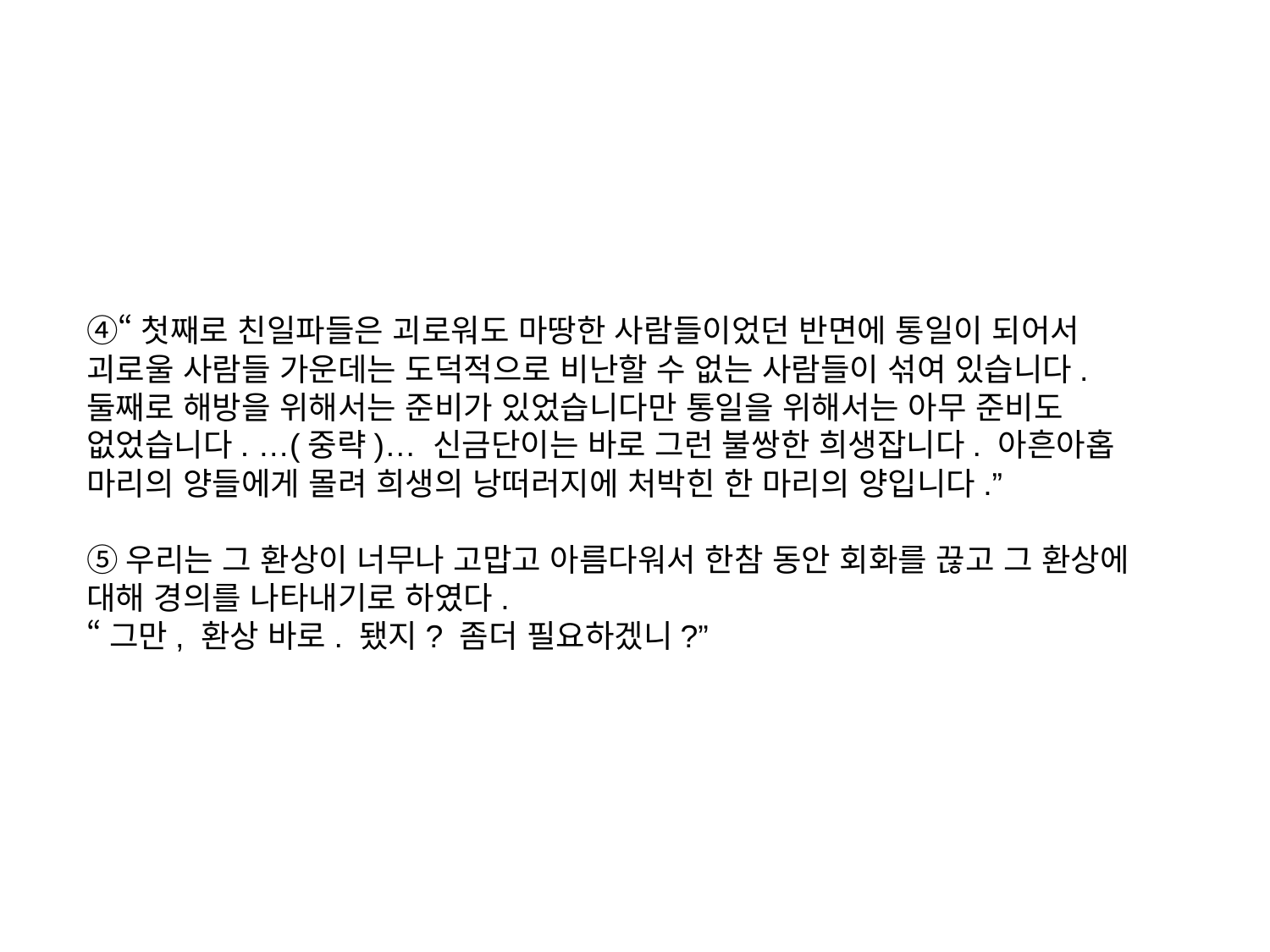

④“첫째로 친일파들은 괴로워도 마땅한 사람들이었던 반면에 통일이 되어서 괴로울 사람들 가운데는 도덕적으로 비난할 수 없는 사람들이 섞여 있습니다. 둘째로 해방을 위해서는 준비가 있었습니다만 통일을 위해서는 아무 준비도 없었습니다. …(중략)… 신금단이는 바로 그런 불쌍한 희생잡니다. 아흔아홉 마리의 양들에게 몰려 희생의 낭떠러지에 처박힌 한 마리의 양입니다.”

⑤우리는 그 환상이 너무나 고맙고 아름다워서 한참 동안 회화를 끊고 그 환상에 대해 경의를 나타내기로 하였다.
“그만, 환상 바로. 됐지? 좀더 필요하겠니?”